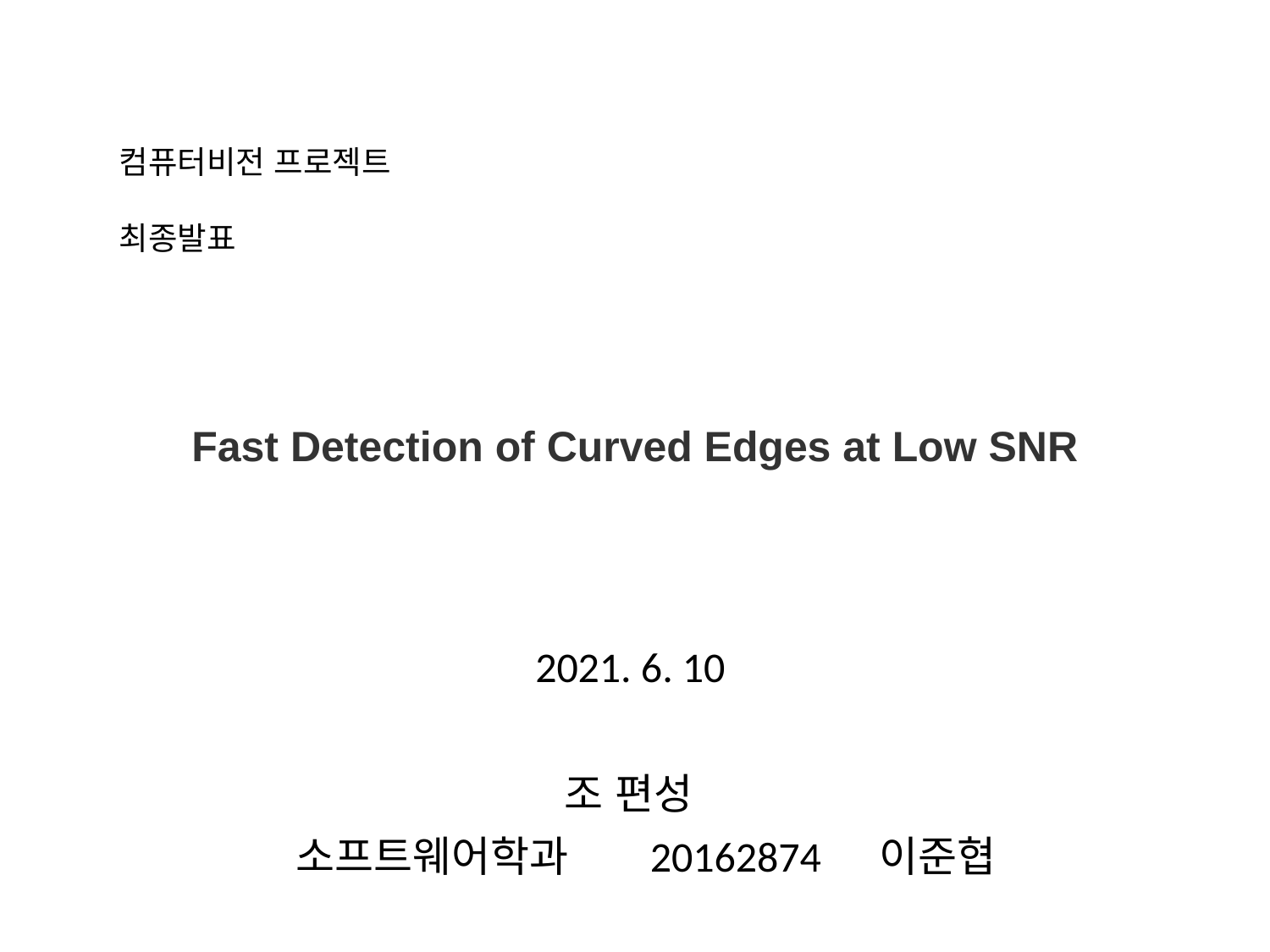

컴퓨터비전 프로젝트

최종발표
# Fast Detection of Curved Edges at Low SNR

2021. 6. 10

조 편성
 소프트웨어학과      20162874     이준협